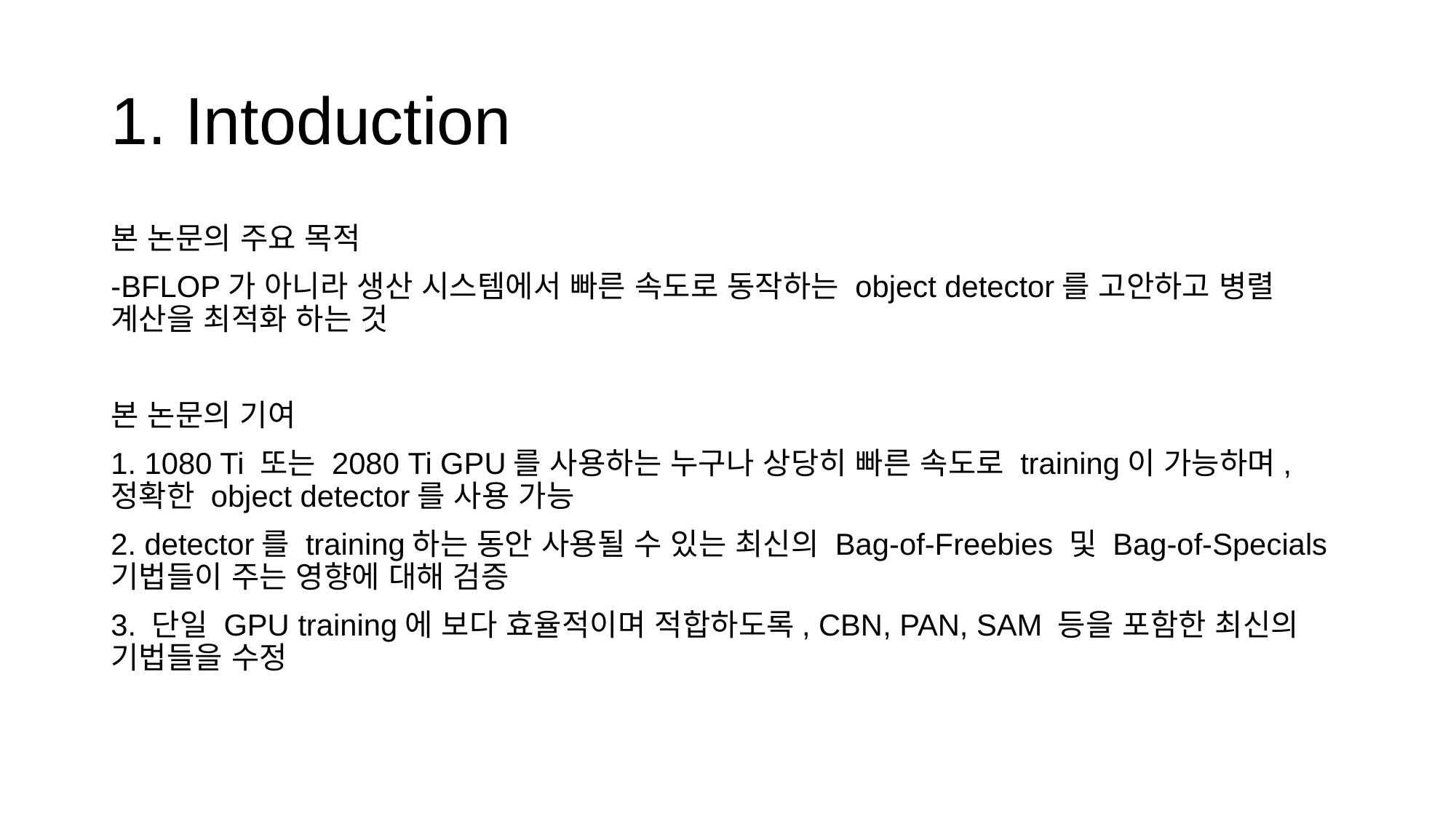

# 1. Intoduction
본 논문의 주요 목적
-BFLOP가 아니라 생산 시스템에서 빠른 속도로 동작하는 object detector를 고안하고 병렬 계산을 최적화 하는 것

본 논문의 기여
1. 1080 Ti 또는 2080 Ti GPU를 사용하는 누구나 상당히 빠른 속도로 training이 가능하며, 정확한 object detector를 사용 가능
2. detector를 training하는 동안 사용될 수 있는 최신의 Bag-of-Freebies 및 Bag-of-Specials 기법들이 주는 영향에 대해 검증
3. 단일 GPU training에 보다 효율적이며 적합하도록, CBN, PAN, SAM 등을 포함한 최신의 기법들을 수정